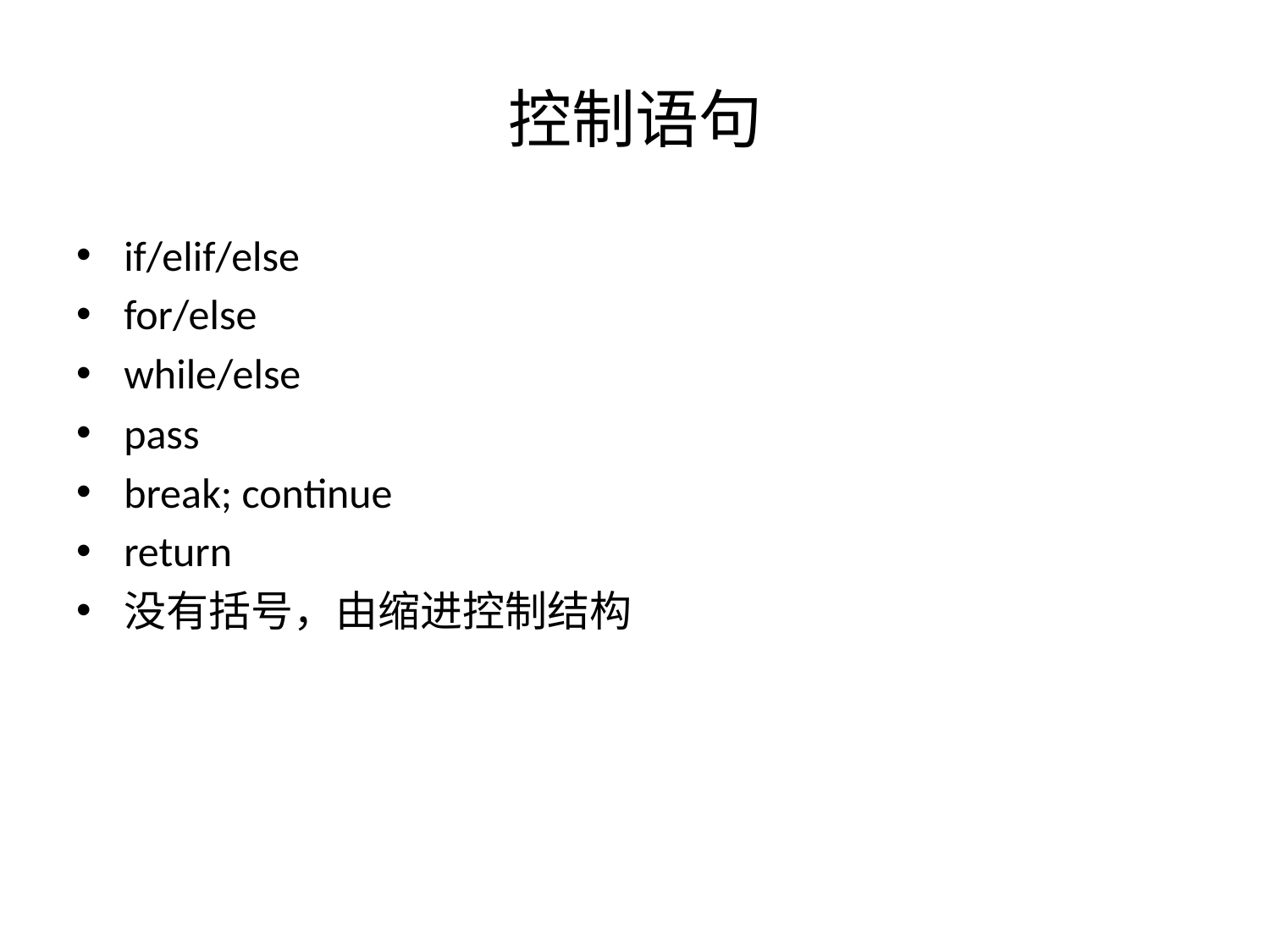

# 控制语句
if/elif/else
for/else
while/else
pass
break; continue
return
没有括号，由缩进控制结构